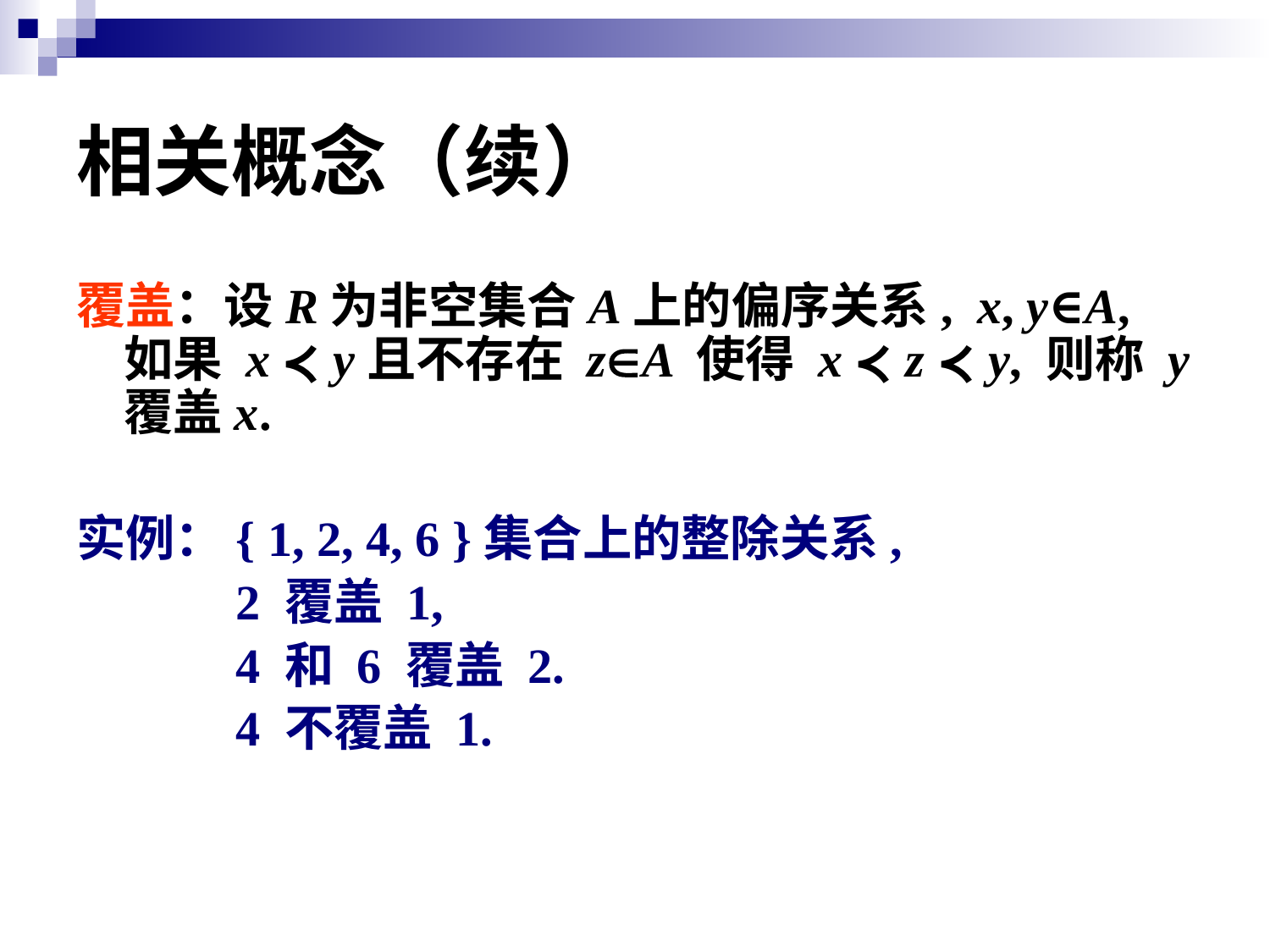

# 相关概念（续）
覆盖：设R为非空集合A上的偏序关系,  x, y∈A, 如果 x ≺ y且不存在 z∈A 使得 x ≺ z ≺ y, 则称 y 覆盖x.

实例：{ 1, 2, 4, 6 }集合上的整除关系,
             2 覆盖 1,
             4 和 6 覆盖 2.
             4 不覆盖 1.

21